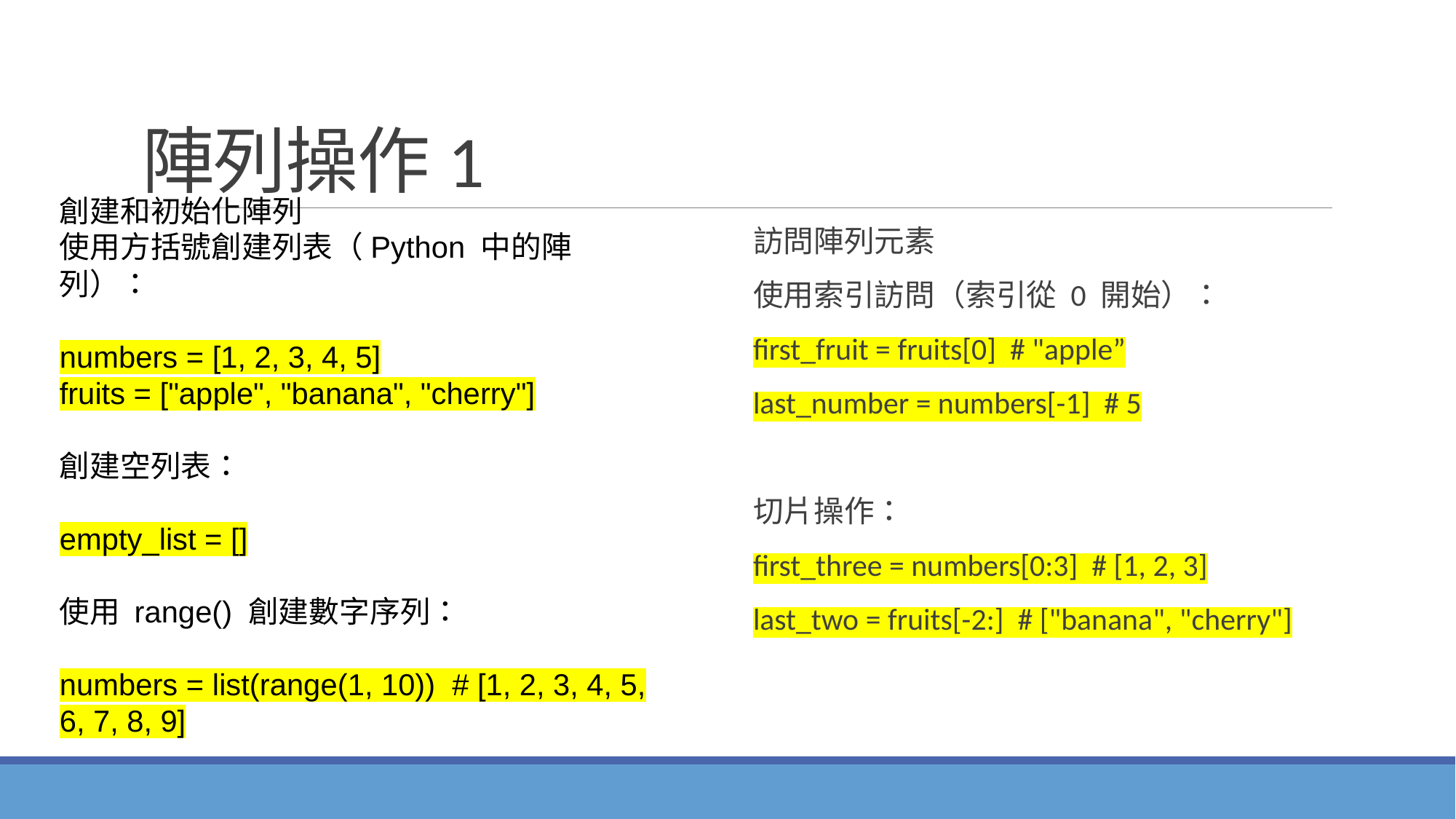

# 陣列操作1
創建和初始化陣列
使用方括號創建列表（Python 中的陣列）：

numbers = [1, 2, 3, 4, 5]
fruits = ["apple", "banana", "cherry"]

創建空列表：

empty_list = []

使用 range() 創建數字序列：

numbers = list(range(1, 10))  # [1, 2, 3, 4, 5, 6, 7, 8, 9]
訪問陣列元素
使用索引訪問（索引從 0 開始）：
first_fruit = fruits[0]  # "apple”
last_number = numbers[-1]  # 5

切片操作：
first_three = numbers[0:3]  # [1, 2, 3]
last_two = fruits[-2:]  # ["banana", "cherry"]